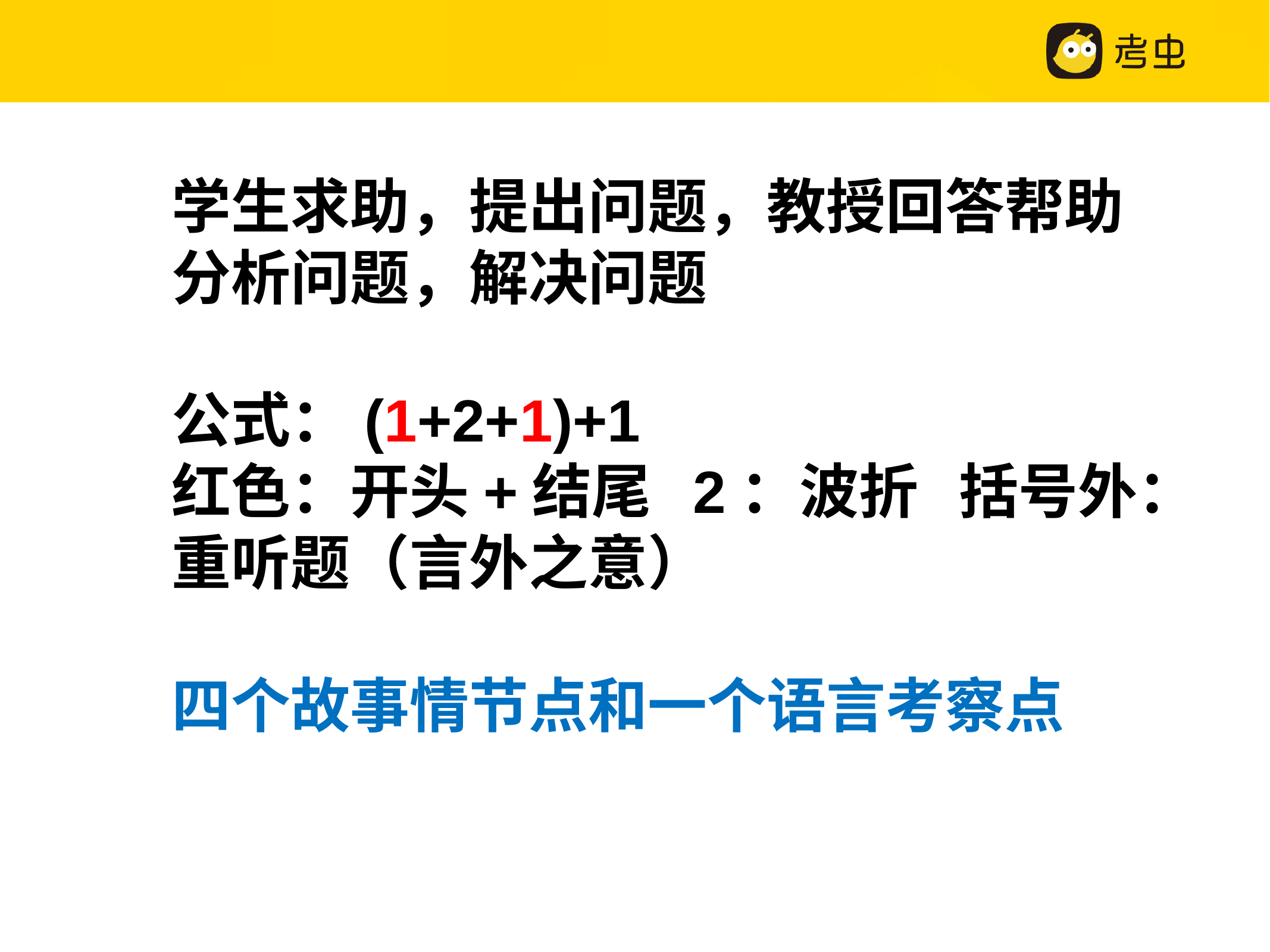

学生求助，提出问题，教授回答帮助分析问题，解决问题

公式：(1+2+1)+1
红色：开头+结尾  2：波折   括号外：重听题（言外之意）

四个故事情节点和一个语言考察点